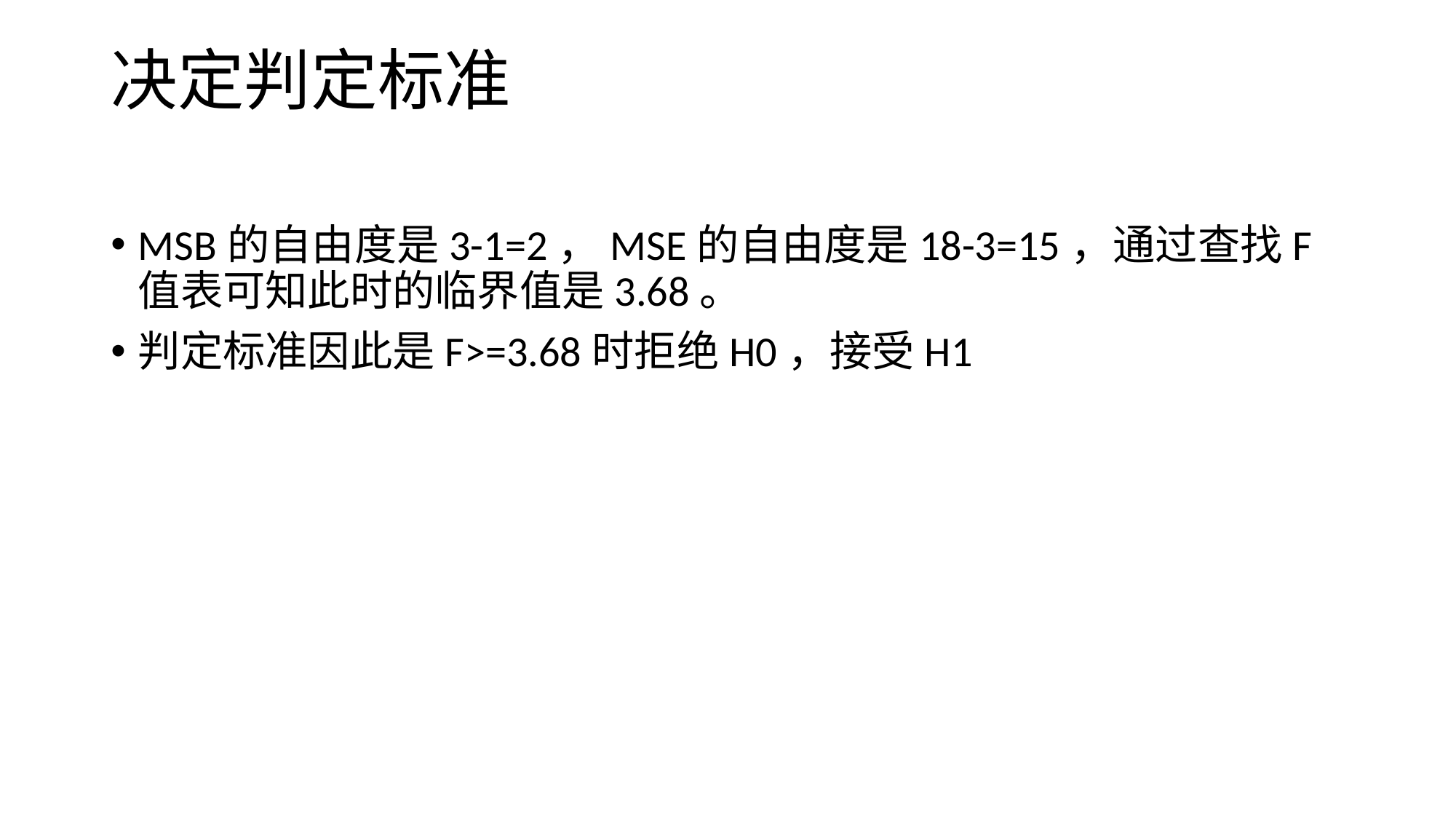

# 决定判定标准
MSB的自由度是3-1=2，MSE的自由度是18-3=15，通过查找F值表可知此时的临界值是3.68。
判定标准因此是F>=3.68时拒绝H0，接受H1